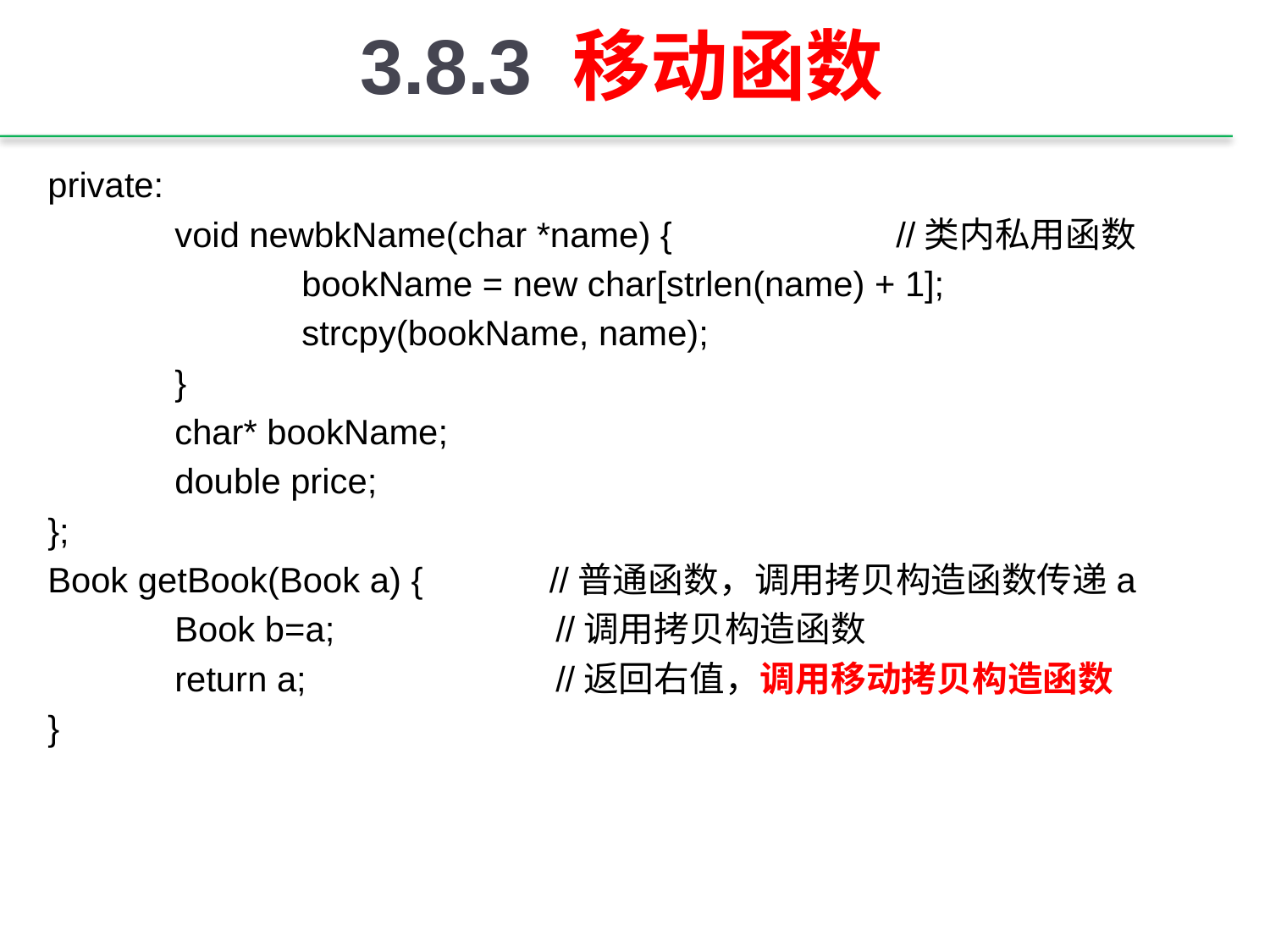

# 3.8.3 移动函数
private:
	void newbkName(char *name) {                       //类内私用函数
		bookName = new char[strlen(name) + 1];
		strcpy(bookName, name);
	}
	char* bookName;
	double price;
};
Book getBook(Book a) {             //普通函数，调用拷贝构造函数传递a
	Book b=a;		//调用拷贝构造函数
	return a;            		//返回右值，调用移动拷贝构造函数
}